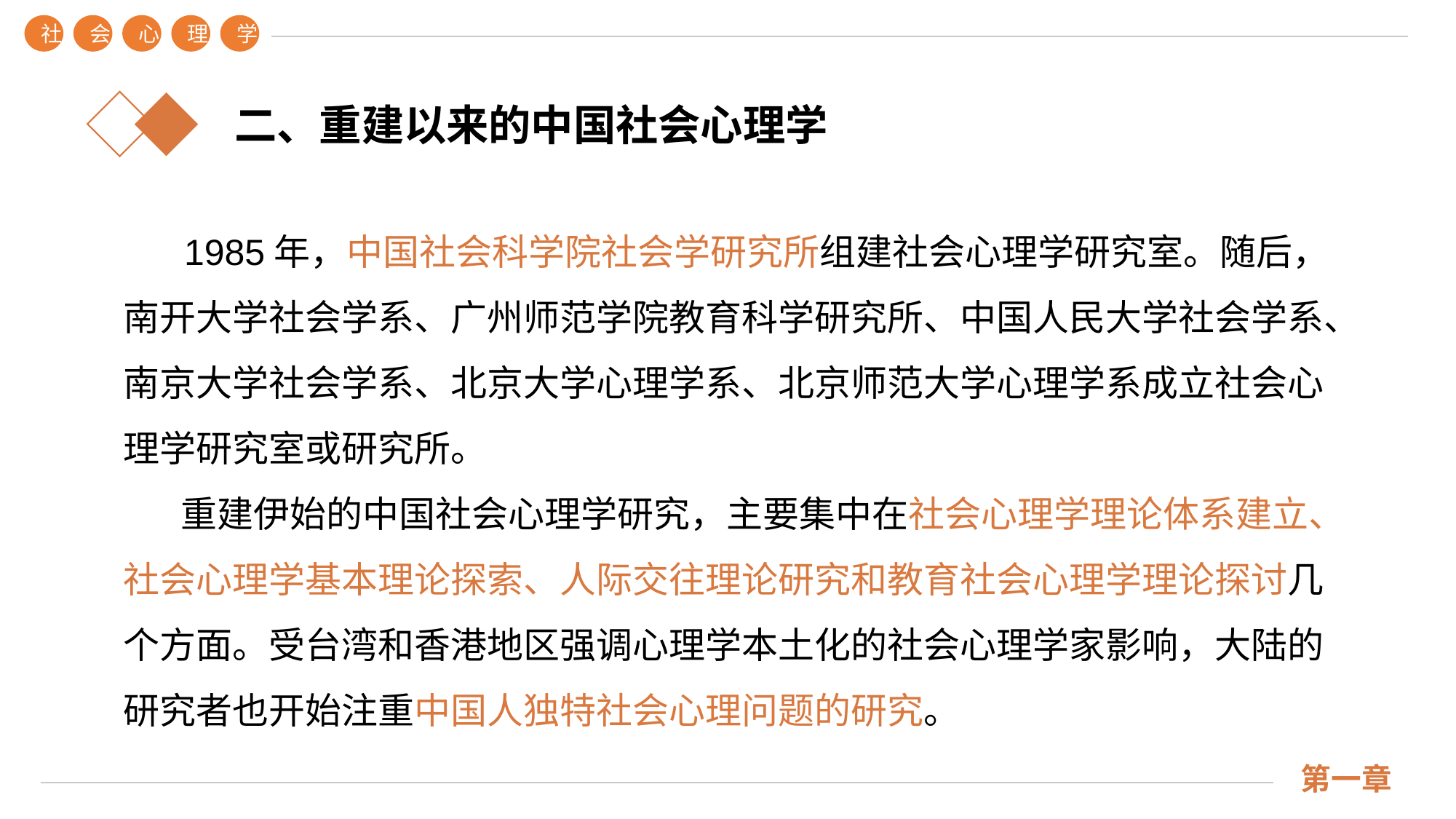

社
会
心
理
学
第一章

二、重建以来的中国社会心理学
      1985年，中国社会科学院社会学研究所组建社会心理学研究室。随后，南开大学社会学系、广州师范学院教育科学研究所、中国人民大学社会学系、南京大学社会学系、北京大学心理学系、北京师范大学心理学系成立社会心理学研究室或研究所。
      重建伊始的中国社会心理学研究，主要集中在社会心理学理论体系建立、社会心理学基本理论探索、人际交往理论研究和教育社会心理学理论探讨几个方面。受台湾和香港地区强调心理学本土化的社会心理学家影响，大陆的研究者也开始注重中国人独特社会心理问题的研究。